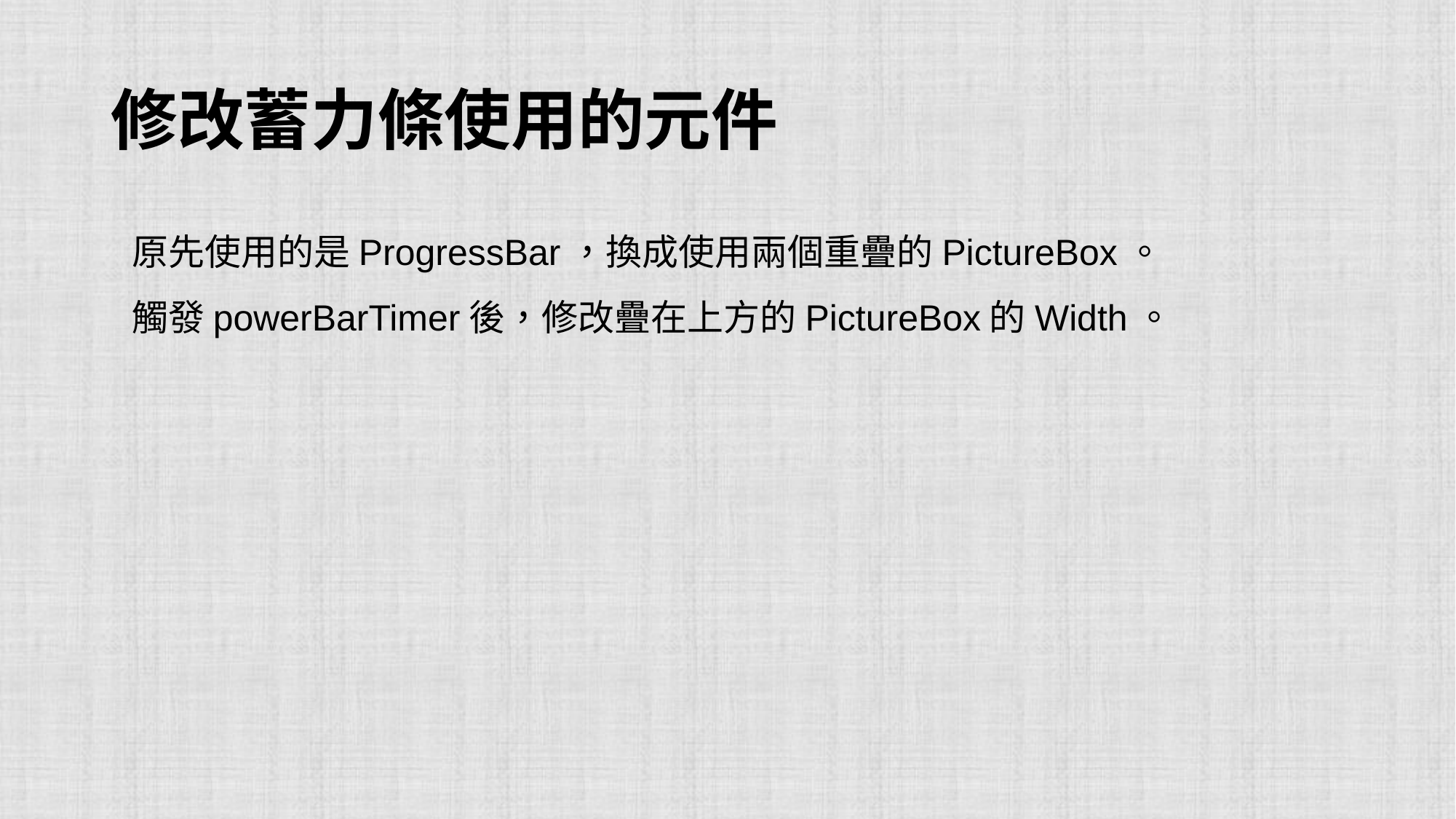

# 修改蓄力條使用的元件
原先使用的是ProgressBar，換成使用兩個重疊的PictureBox。
觸發powerBarTimer後，修改疊在上方的PictureBox的Width。